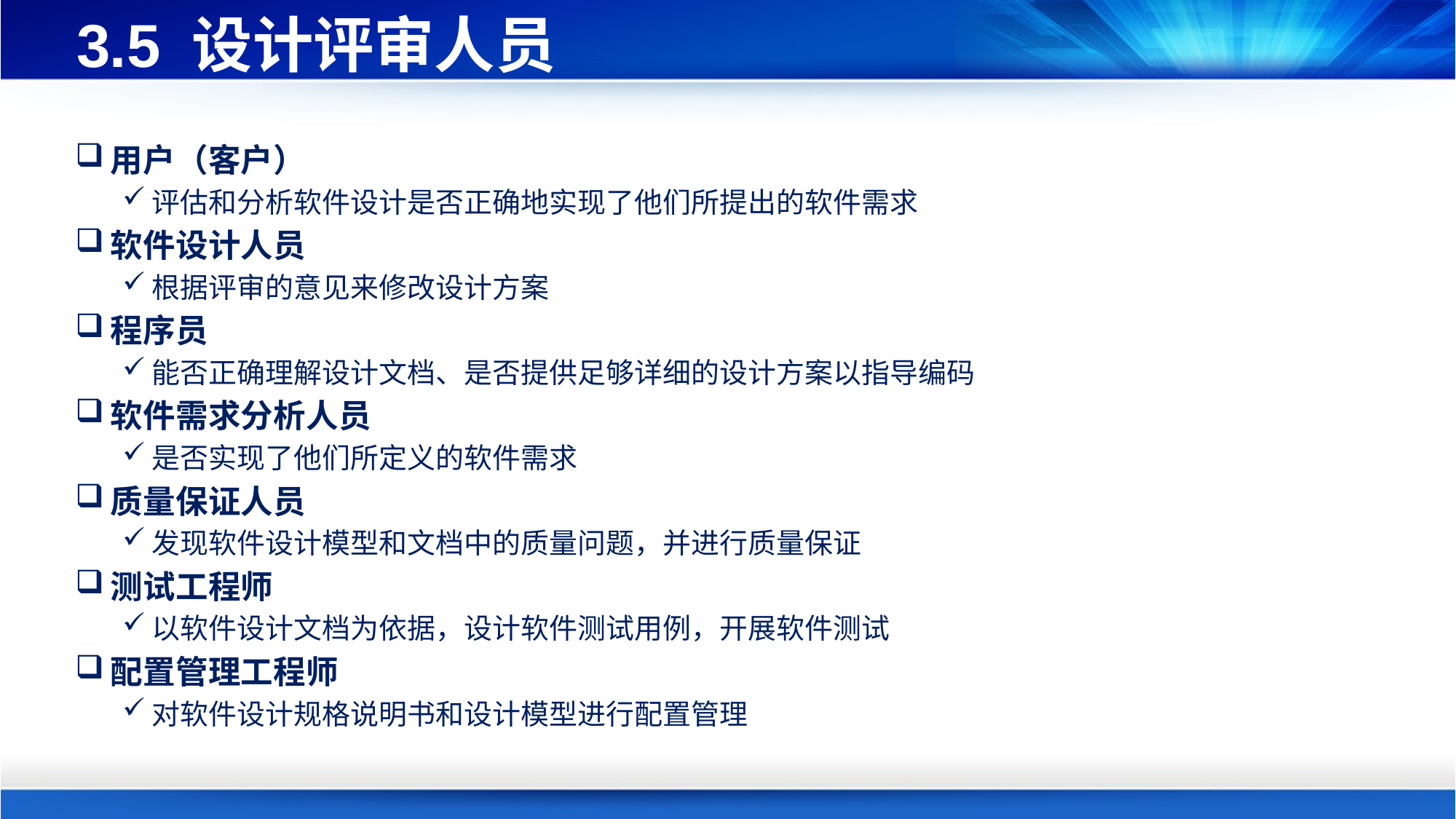

# 3.5 设计评审人员
用户（客户）
评估和分析软件设计是否正确地实现了他们所提出的软件需求
软件设计人员
根据评审的意见来修改设计方案
程序员
能否正确理解设计文档、是否提供足够详细的设计方案以指导编码
软件需求分析人员
是否实现了他们所定义的软件需求
质量保证人员
发现软件设计模型和文档中的质量问题，并进行质量保证
测试工程师
以软件设计文档为依据，设计软件测试用例，开展软件测试
配置管理工程师
对软件设计规格说明书和设计模型进行配置管理